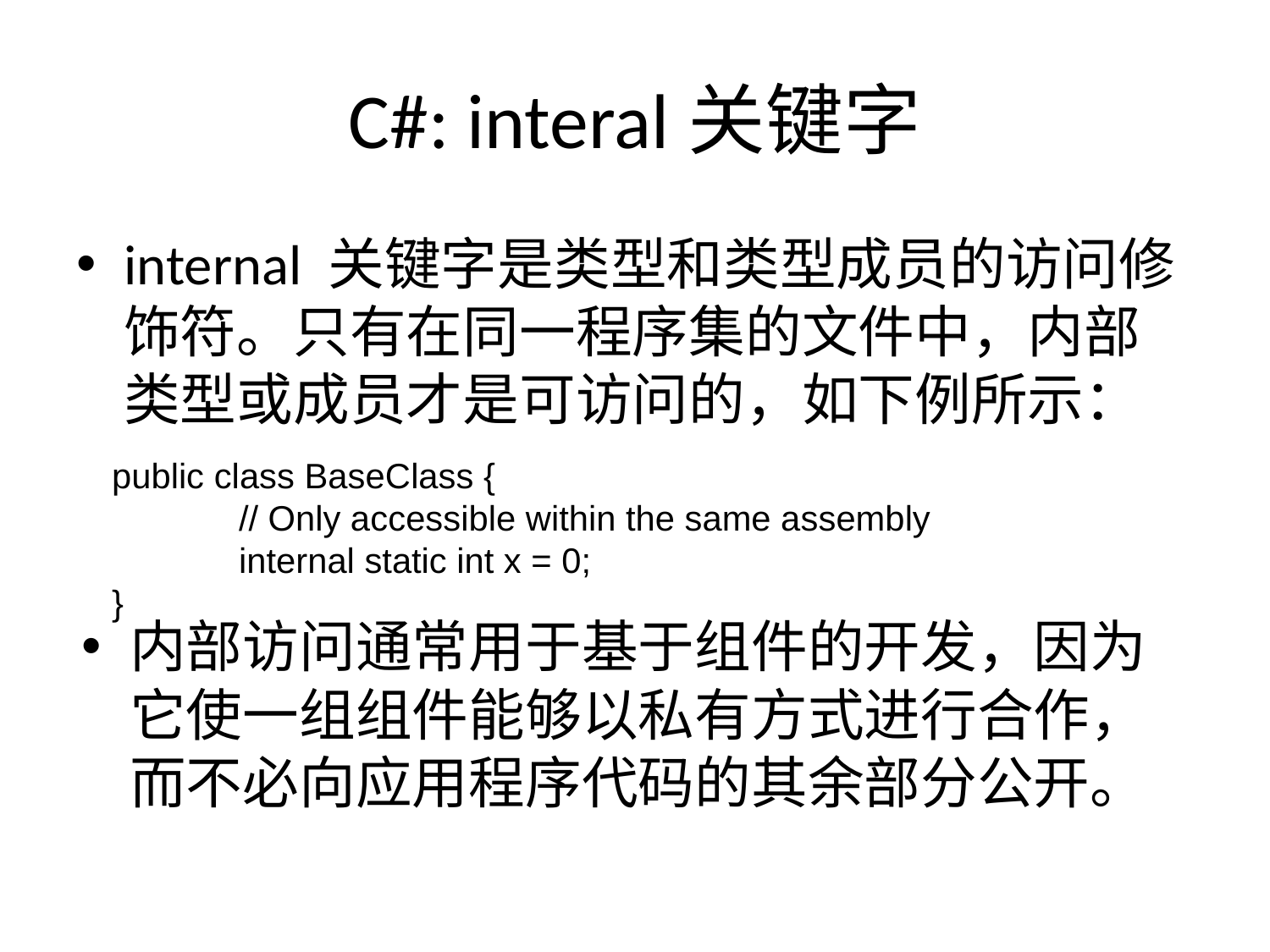

# C#: interal关键字
internal 关键字是类型和类型成员的访问修饰符。只有在同一程序集的文件中，内部类型或成员才是可访问的，如下例所示：

public class BaseClass {
	// Only accessible within the same assembly
	internal static int x = 0;
}
内部访问通常用于基于组件的开发，因为它使一组组件能够以私有方式进行合作，而不必向应用程序代码的其余部分公开。